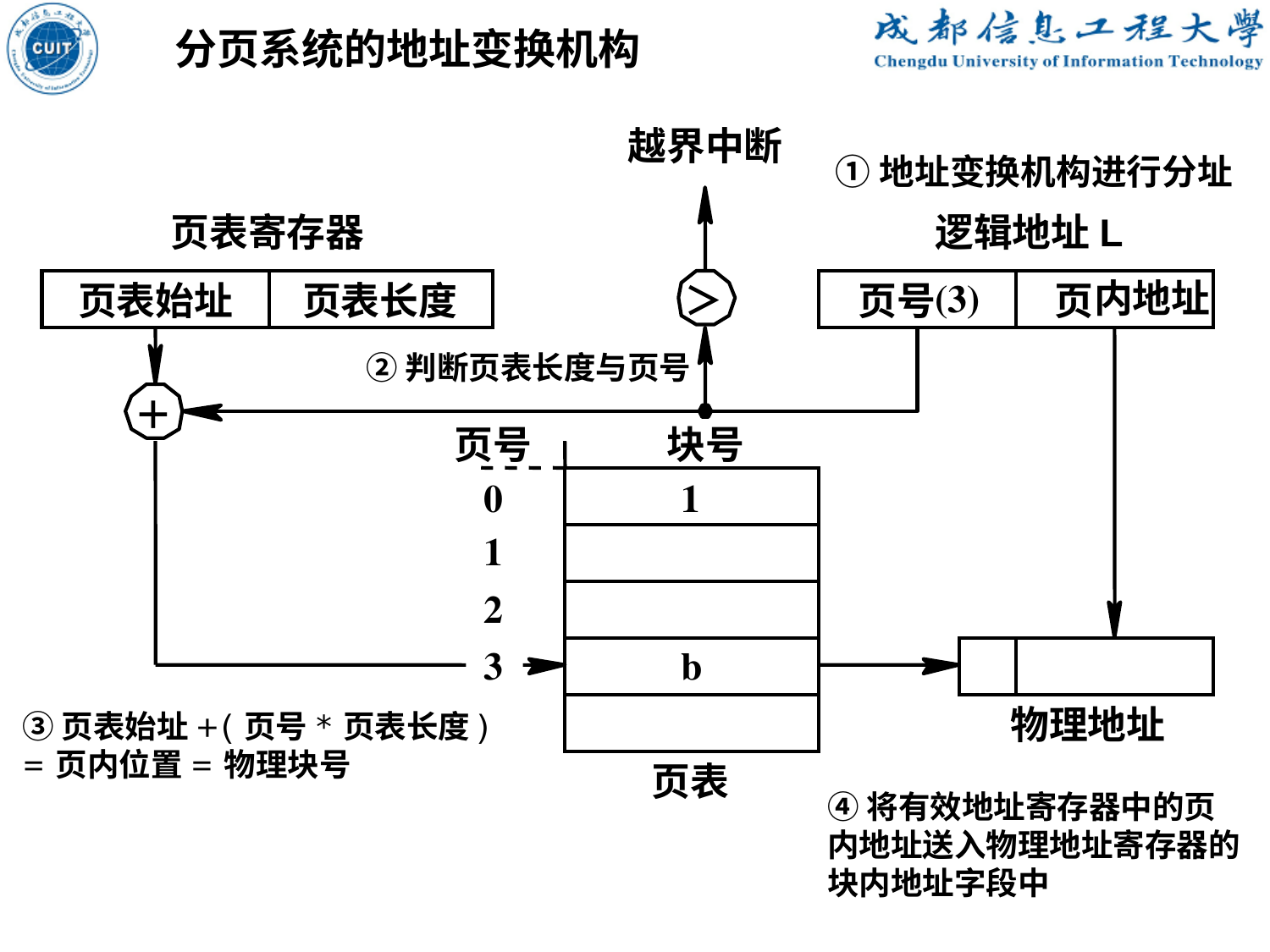

分页系统的地址变换机构
越界中断

页表寄存器
逻辑地址L

(3)
内地址
页表始址
页表长度
＞
页号
页

＋

页号
块号

0
1

1

2

3
b

物理地址
页表
①地址变换机构进行分址
②判断页表长度与页号
③页表始址+(页号*页表长度)
=页内位置=物理块号
④将有效地址寄存器中的页内地址送入物理地址寄存器的块内地址字段中